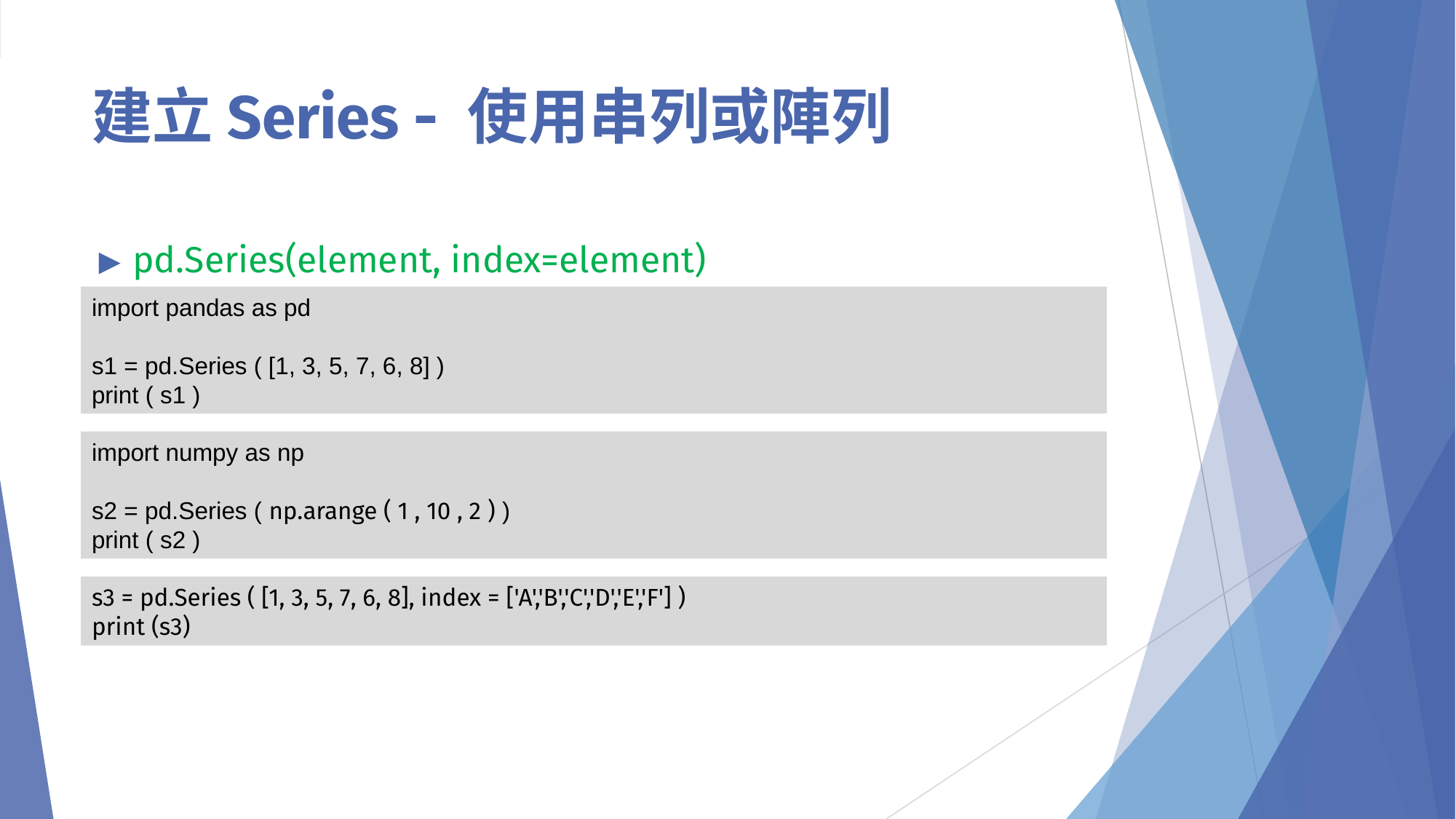

# 建立Series - 使用串列或陣列
pd.Series(element, index=element)

import pandas as pd
s1 = pd.Series ( [1, 3, 5, 7, 6, 8] )
print ( s1 )
import numpy as np

s2 = pd.Series ( np.arange ( 1 , 10 , 2 ) )
print ( s2 )
s3 = pd.Series ( [1, 3, 5, 7, 6, 8], index = ['A','B','C','D','E','F'] )
print (s3)